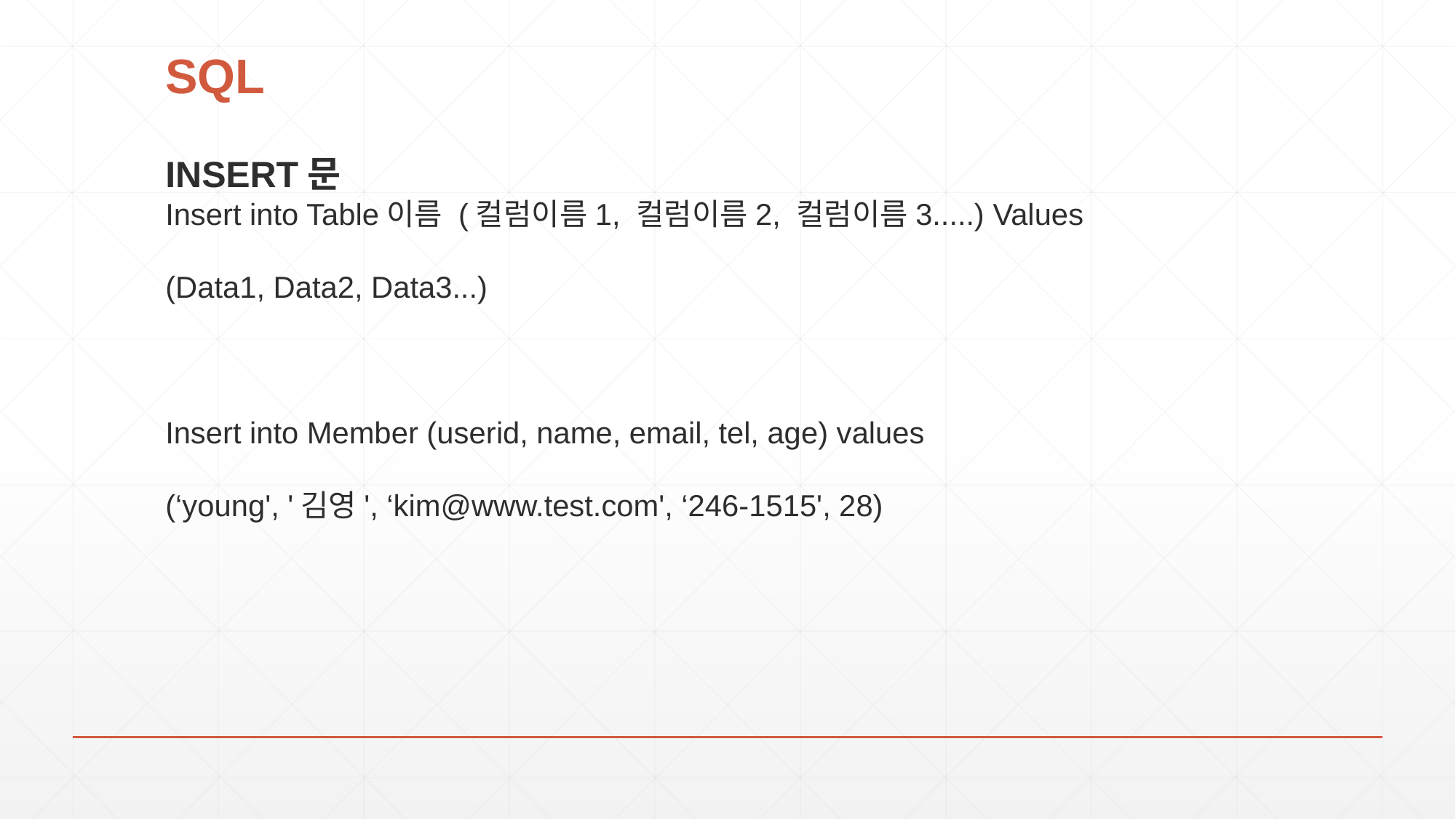

# SQL
INSERT문
Insert into Table이름 (컬럼이름1, 컬럼이름2, 컬럼이름3.....) Values

(Data1, Data2, Data3...)

Insert into Member (userid, name, email, tel, age) values

(‘young', '김영', ‘kim@www.test.com', ‘246-1515', 28)